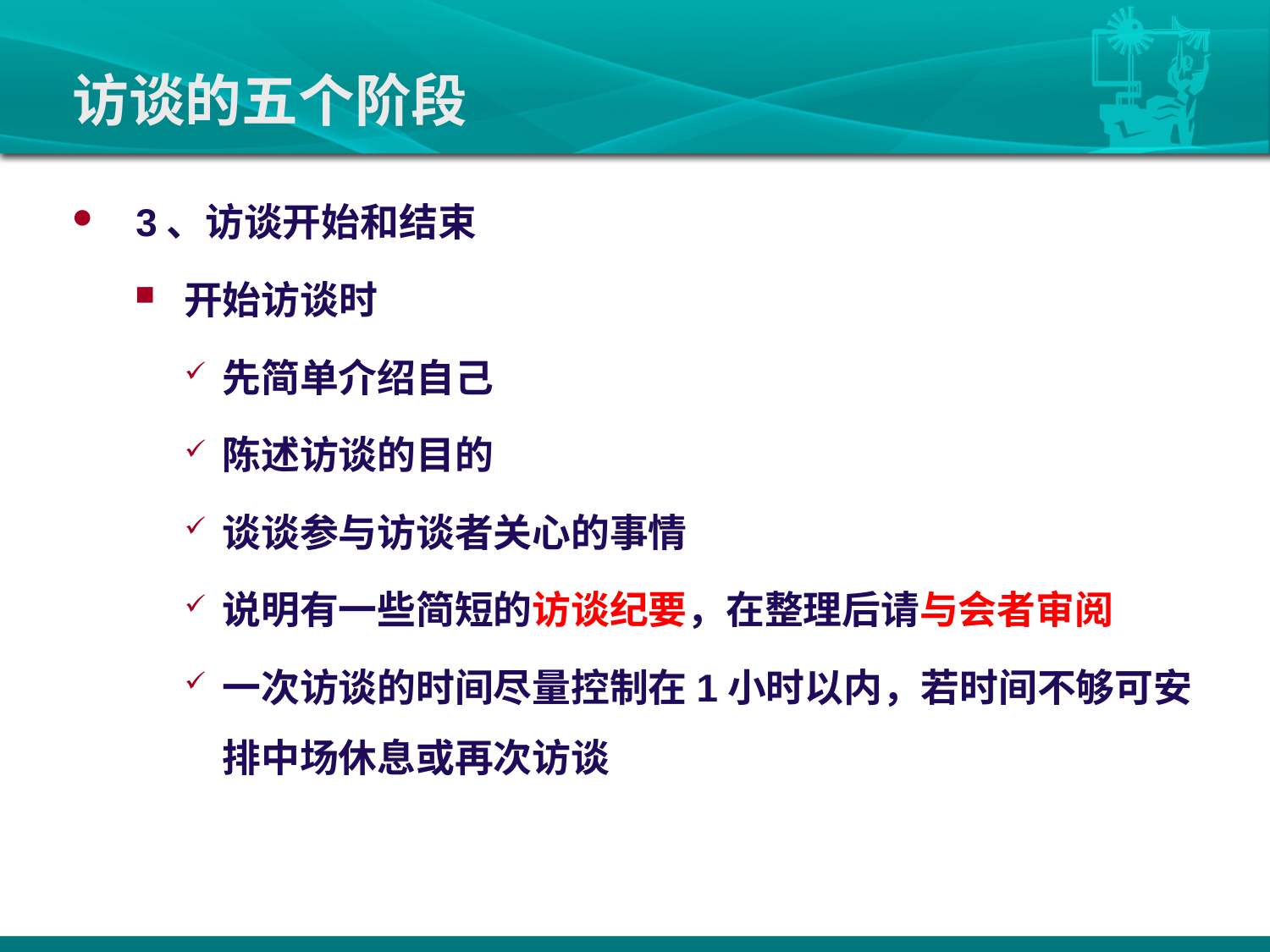

# 访谈的五个阶段
3、访谈开始和结束
开始访谈时
先简单介绍自己
陈述访谈的目的
谈谈参与访谈者关心的事情
说明有一些简短的访谈纪要，在整理后请与会者审阅
一次访谈的时间尽量控制在1小时以内，若时间不够可安排中场休息或再次访谈